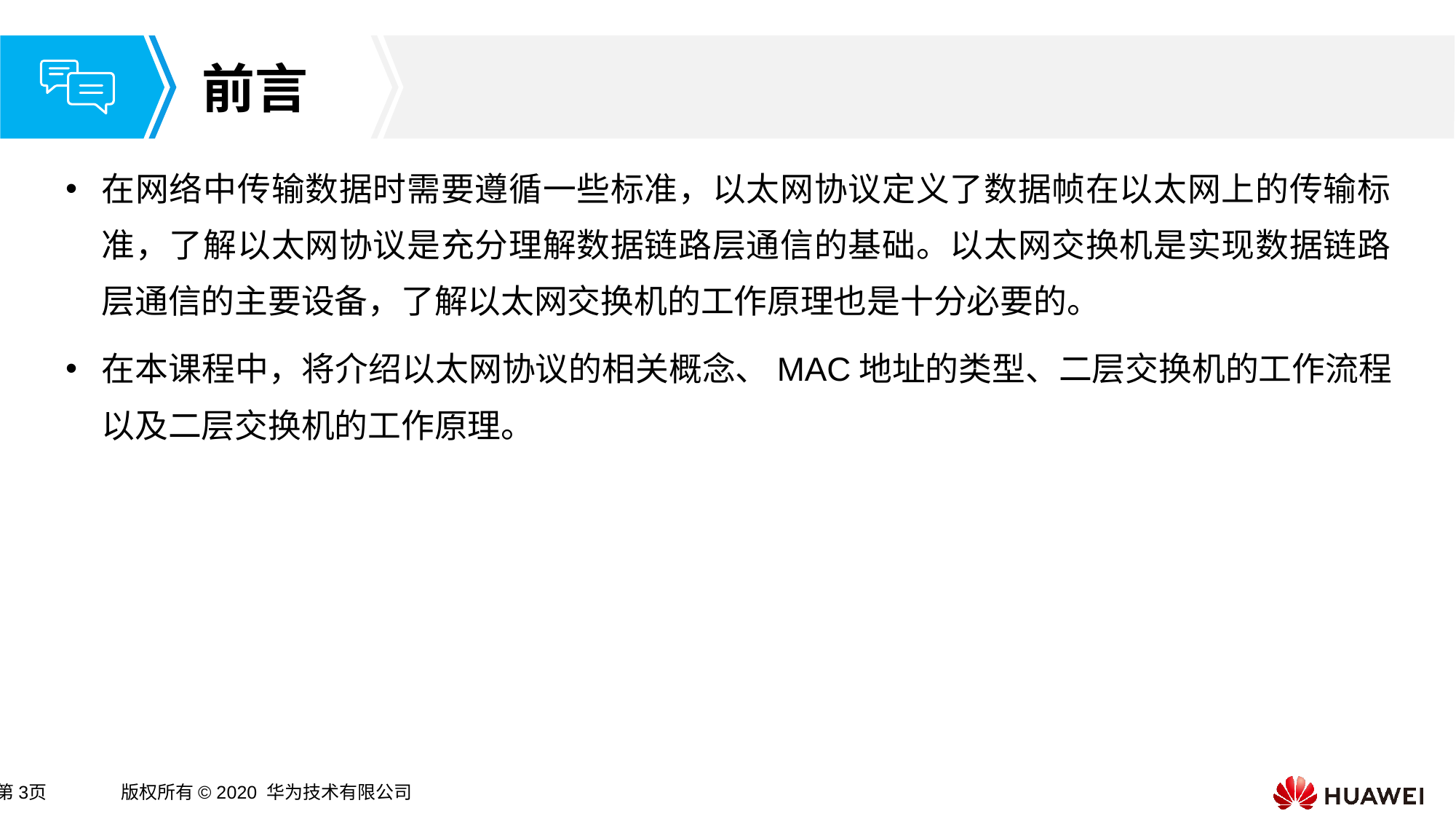

在网络中传输数据时需要遵循一些标准，以太网协议定义了数据帧在以太网上的传输标准，了解以太网协议是充分理解数据链路层通信的基础。以太网交换机是实现数据链路层通信的主要设备，了解以太网交换机的工作原理也是十分必要的。
在本课程中，将介绍以太网协议的相关概念、MAC地址的类型、二层交换机的工作流程以及二层交换机的工作原理。